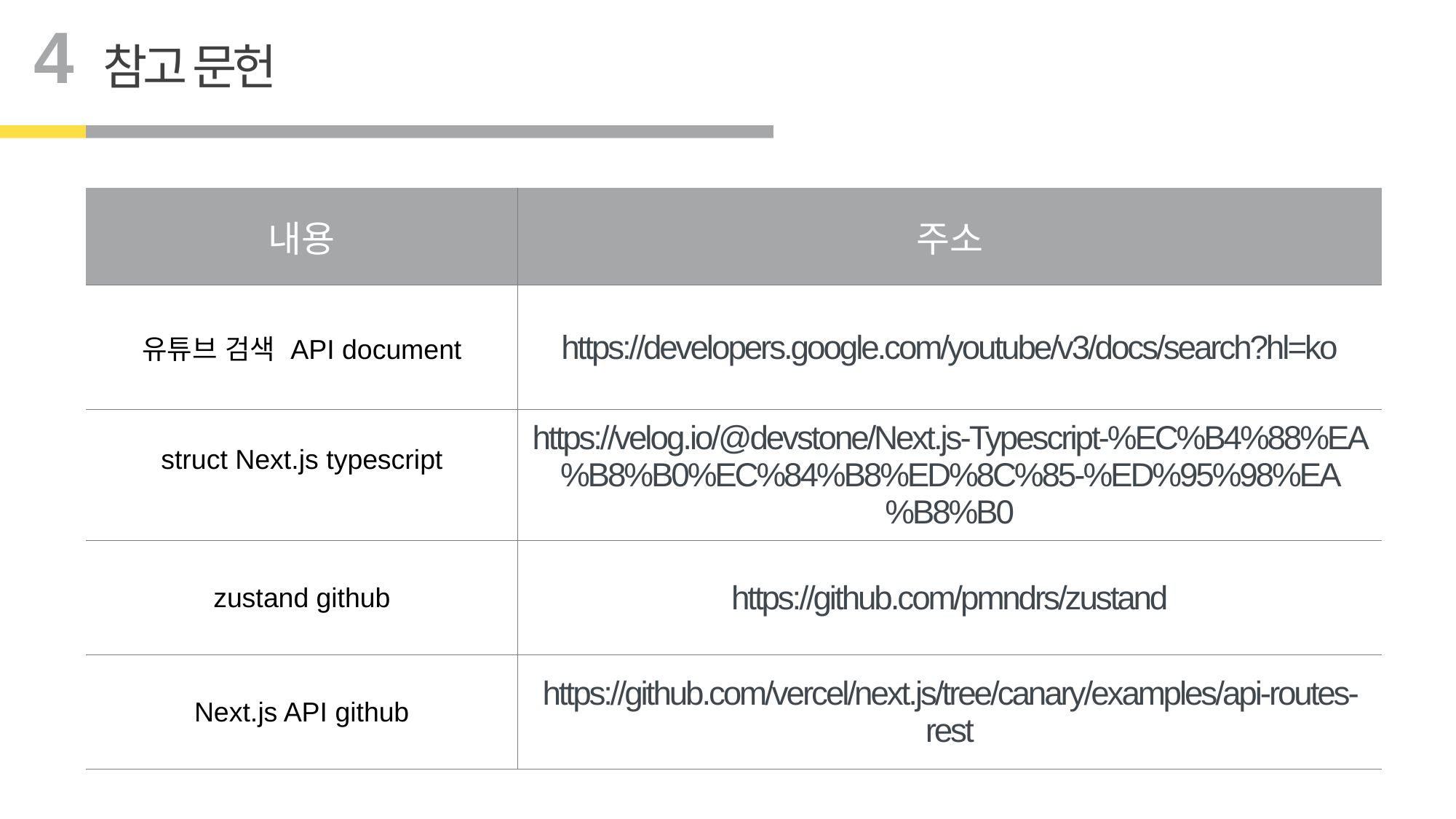

4
참고 문헌

| 내용 | 주소 |
| --- | --- |
| 유튜브 검색 API document | https://developers.google.com/youtube/v3/docs/search?hl=ko |
| struct Next.js typescript | https://velog.io/@devstone/Next.js-Typescript-%EC%B4%88%EA%B8%B0%EC%84%B8%ED%8C%85-%ED%95%98%EA%B8%B0 |
| zustand github | https://github.com/pmndrs/zustand |
| Next.js API github | https://github.com/vercel/next.js/tree/canary/examples/api-routes-rest |